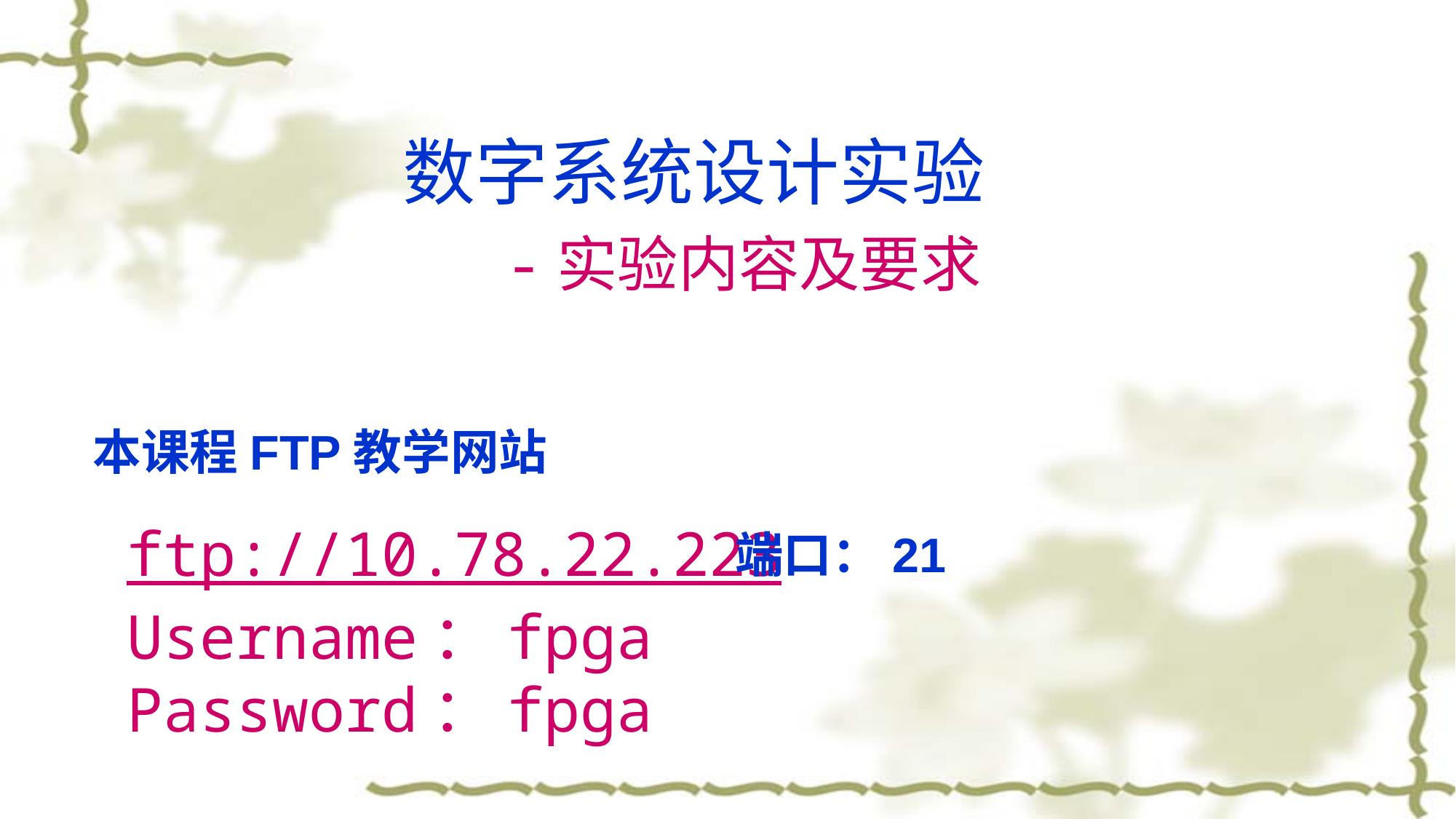

数字系统设计实验
     -实验内容及要求
本课程FTP教学网站
ftp://10.78.22.223
Username：fpga
Password：fpga
端口：21